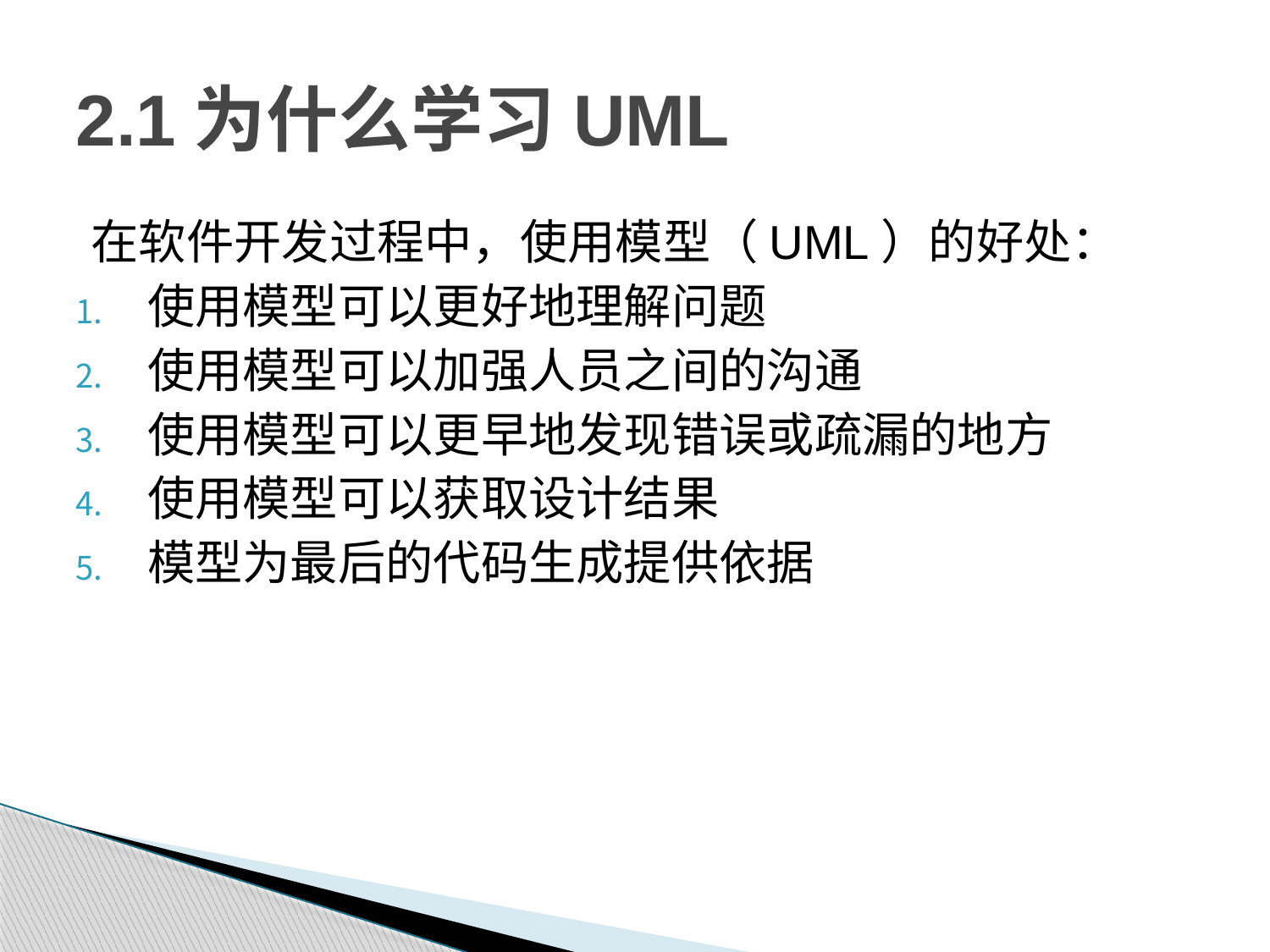

# 2.1为什么学习UML
在软件开发过程中，使用模型（UML）的好处：
使用模型可以更好地理解问题
使用模型可以加强人员之间的沟通
使用模型可以更早地发现错误或疏漏的地方
使用模型可以获取设计结果
模型为最后的代码生成提供依据